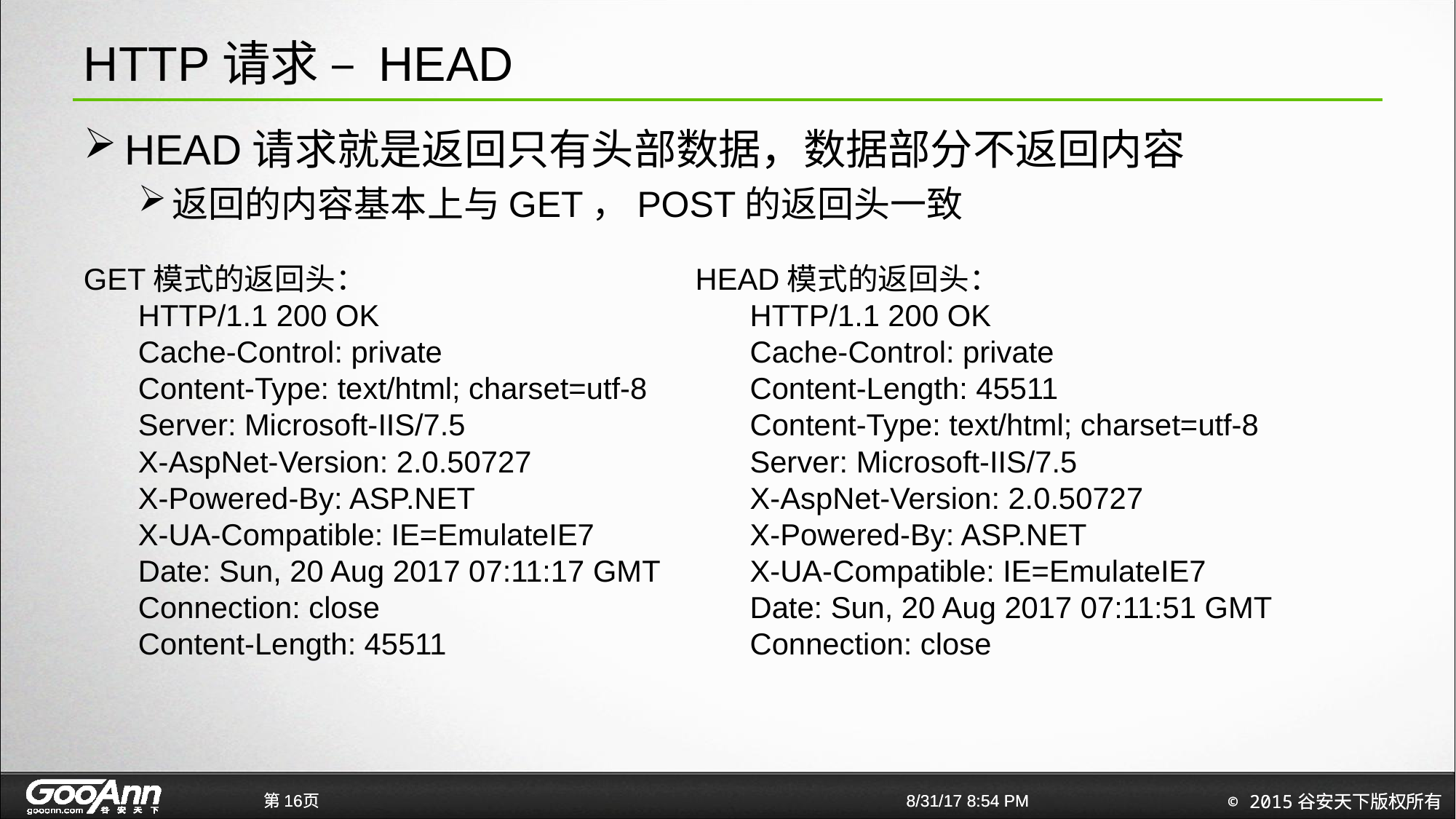

# HTTP请求 – HEAD
HEAD请求就是返回只有头部数据，数据部分不返回内容
返回的内容基本上与GET，POST的返回头一致
GET模式的返回头：
HTTP/1.1 200 OK
Cache-Control: private
Content-Type: text/html; charset=utf-8
Server: Microsoft-IIS/7.5
X-AspNet-Version: 2.0.50727
X-Powered-By: ASP.NET
X-UA-Compatible: IE=EmulateIE7
Date: Sun, 20 Aug 2017 07:11:17 GMT
Connection: close
Content-Length: 45511
HEAD模式的返回头：
HTTP/1.1 200 OK
Cache-Control: private
Content-Length: 45511
Content-Type: text/html; charset=utf-8
Server: Microsoft-IIS/7.5
X-AspNet-Version: 2.0.50727
X-Powered-By: ASP.NET
X-UA-Compatible: IE=EmulateIE7
Date: Sun, 20 Aug 2017 07:11:51 GMT
Connection: close